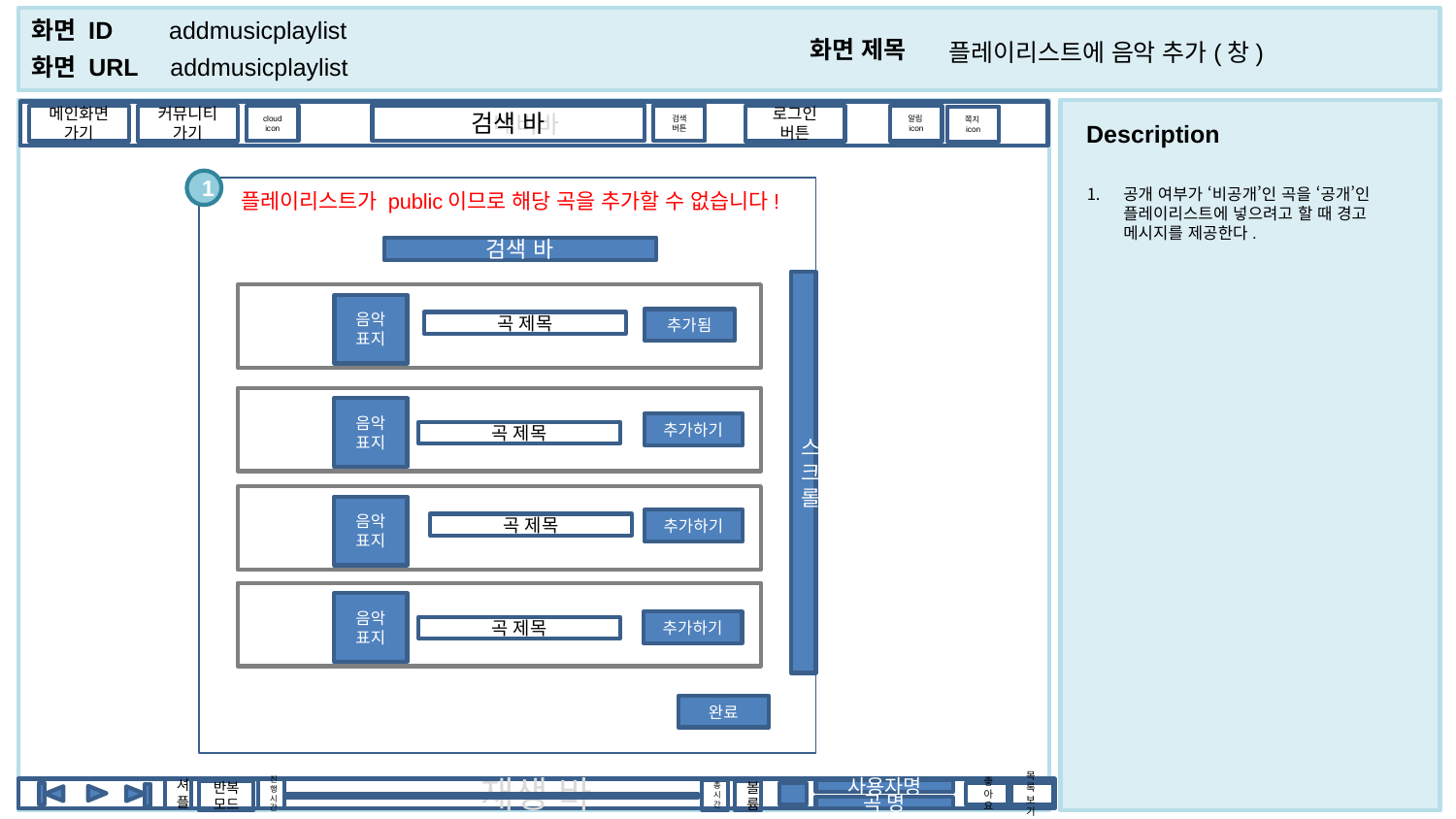

addmusicplaylist
플레이리스트에 음악 추가(창)
addmusicplaylist
      네비바
검색 바
검색
버튼
cloud
icon
메인화면
가기
커뮤니티가기
로그인
버튼
알림icon
쪽지icon

공개 여부가 ‘비공개’인 곡을 ‘공개’인 플레이리스트에 넣으려고 할 때 경고 메시지를 제공한다.
1

플레이리스트가 public이므로 해당 곡을 추가할 수 없습니다!
검색 바
스크롤

음악표지
곡 제목
추가됨

음악표지
추가하기
곡 제목

음악표지
추가하기
곡 제목

음악표지
추가하기
곡 제목
완료
셔플
진행시간
재생 바
총시간
사용자명
볼륨
반복 모드

좋아요
목록
보기

곡 명